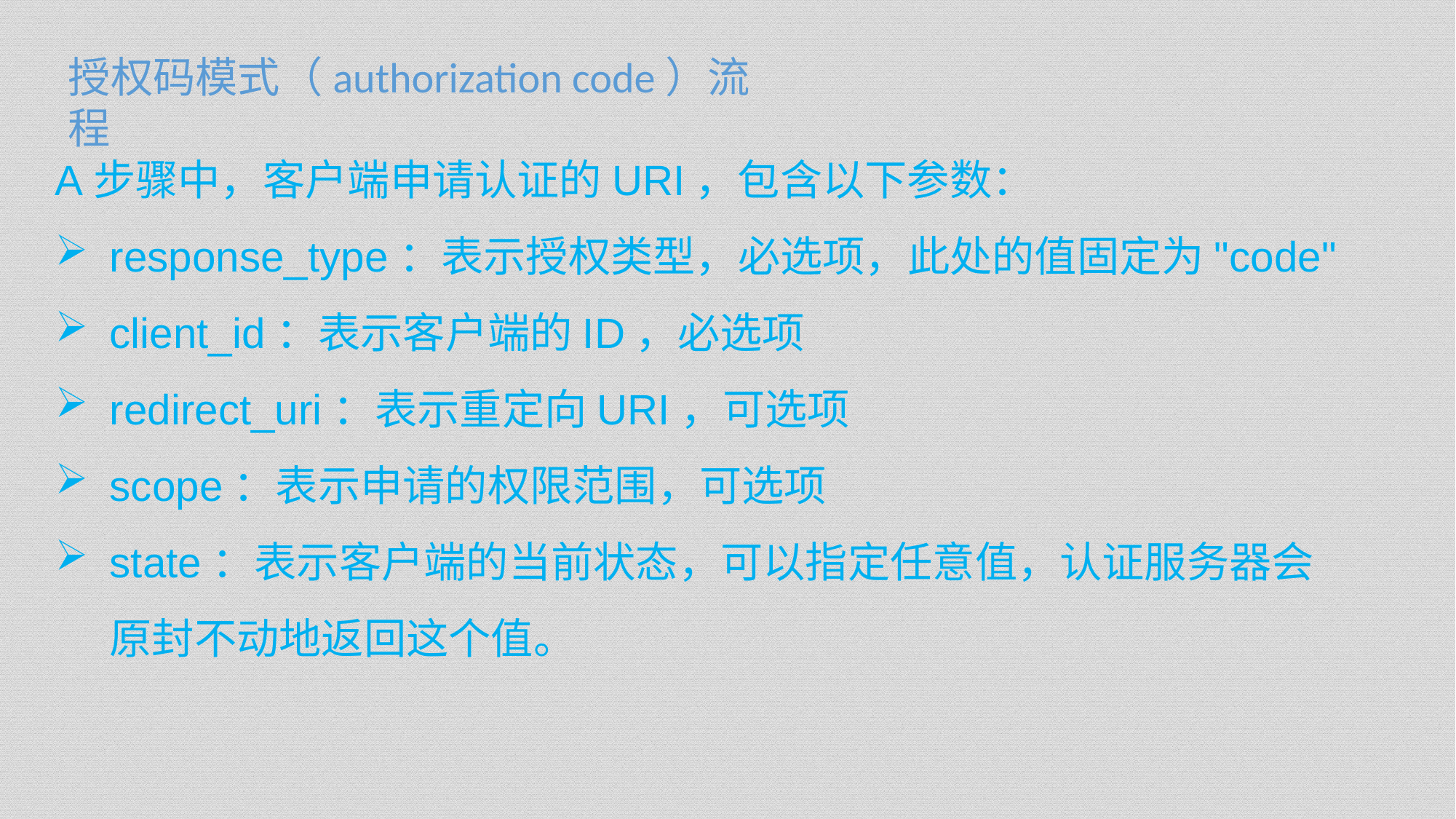

授权码模式（authorization code）流程
A步骤中，客户端申请认证的URI，包含以下参数：
response_type：表示授权类型，必选项，此处的值固定为"code"
client_id：表示客户端的ID，必选项
redirect_uri：表示重定向URI，可选项
scope：表示申请的权限范围，可选项
state：表示客户端的当前状态，可以指定任意值，认证服务器会原封不动地返回这个值。